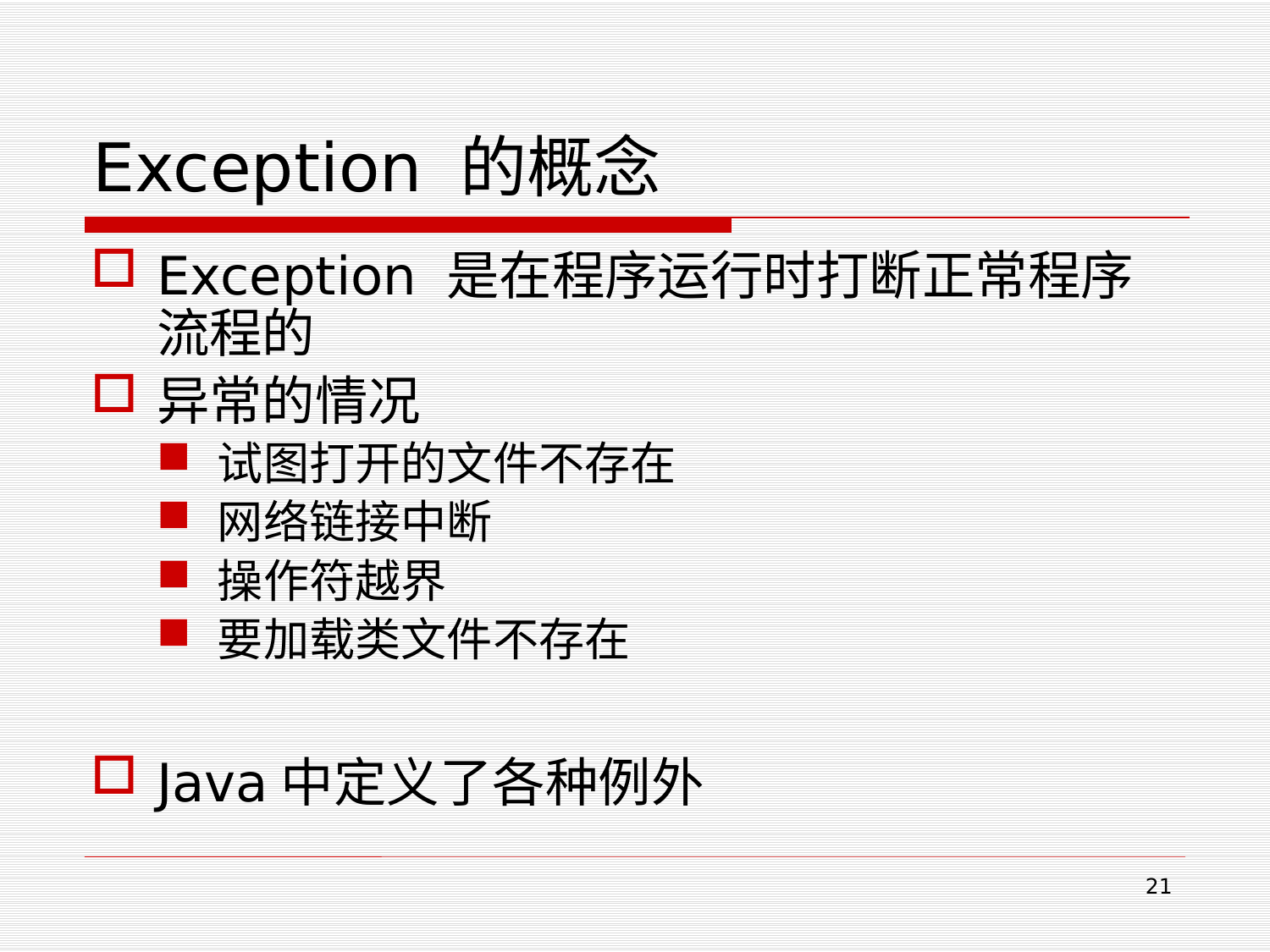

# Exception 的概念
Exception 是在程序运行时打断正常程序流程的
异常的情况
试图打开的文件不存在
网络链接中断
操作符越界
要加载类文件不存在

Java中定义了各种例外

21